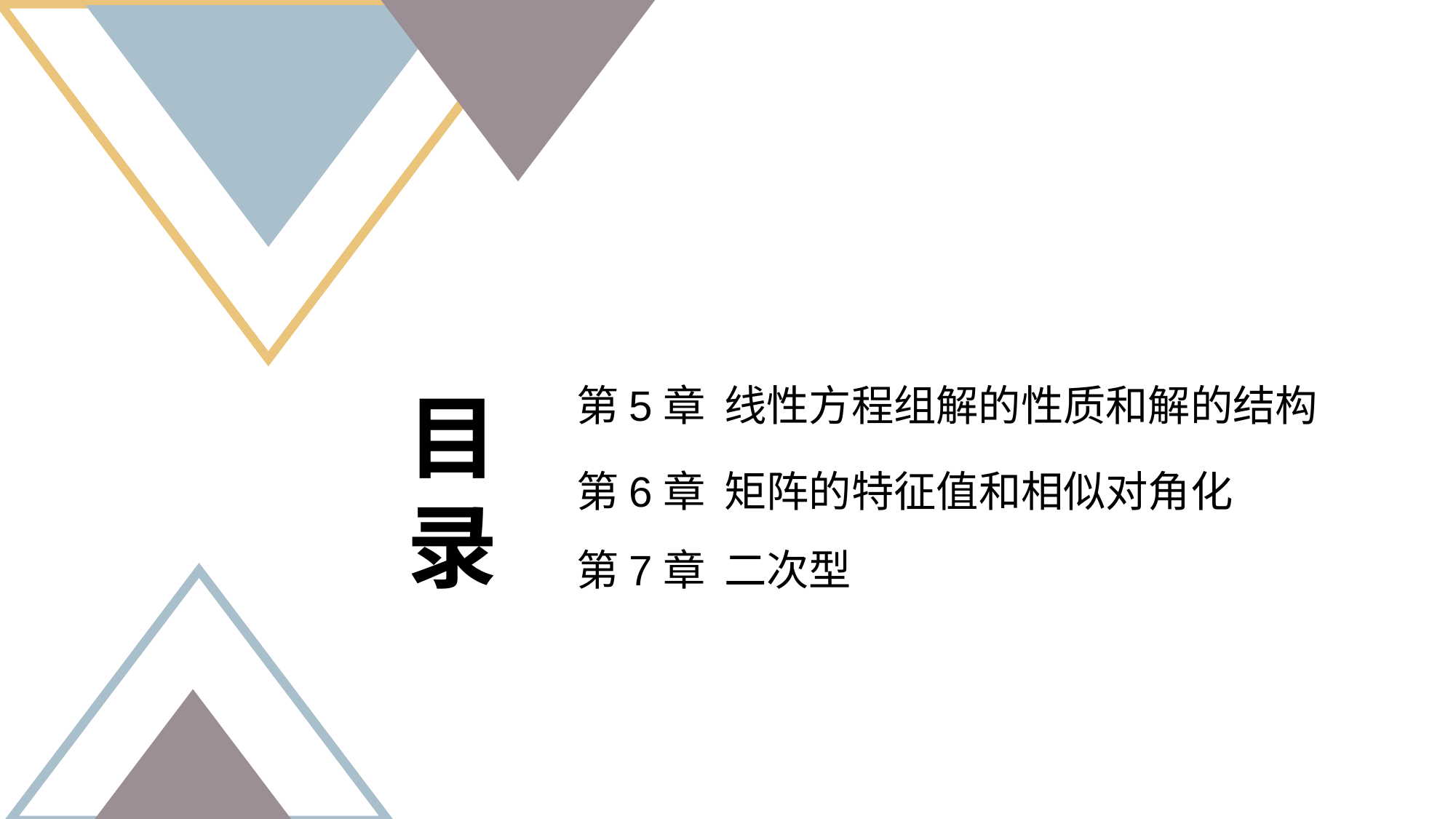

第5章  线性方程组解的性质和解的结构
目 录
第6章  矩阵的特征值和相似对角化
第7章  二次型